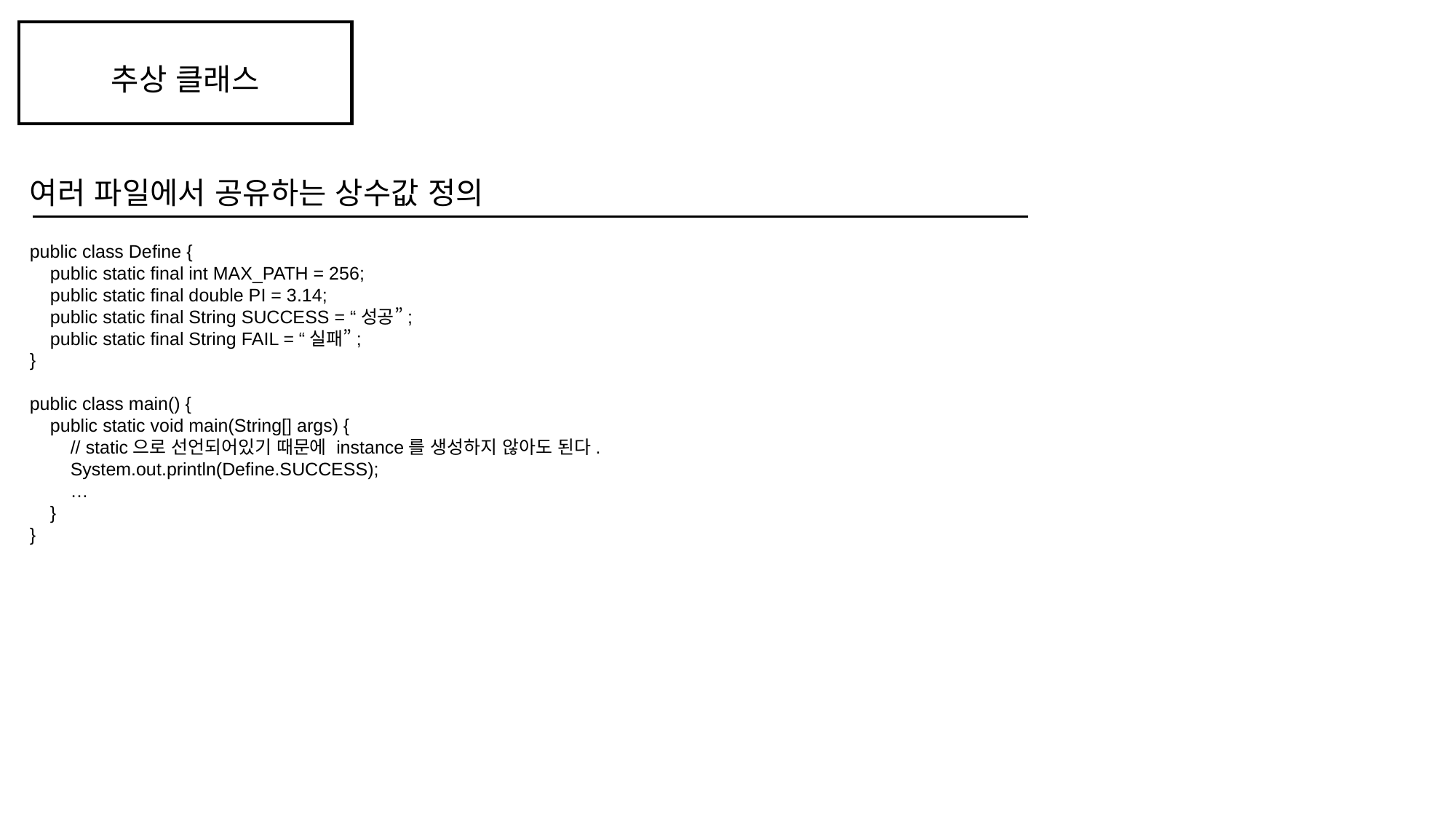

추상 클래스
여러 파일에서 공유하는 상수값 정의
public class Define {
    public static final int MAX_PATH = 256;
    public static final double PI = 3.14;
    public static final String SUCCESS = “성공”;
    public static final String FAIL = “실패”;
}

public class main() {
    public static void main(String[] args) {
        // static으로 선언되어있기 때문에 instance를 생성하지 않아도 된다.
        System.out.println(Define.SUCCESS);
        …
    }
}